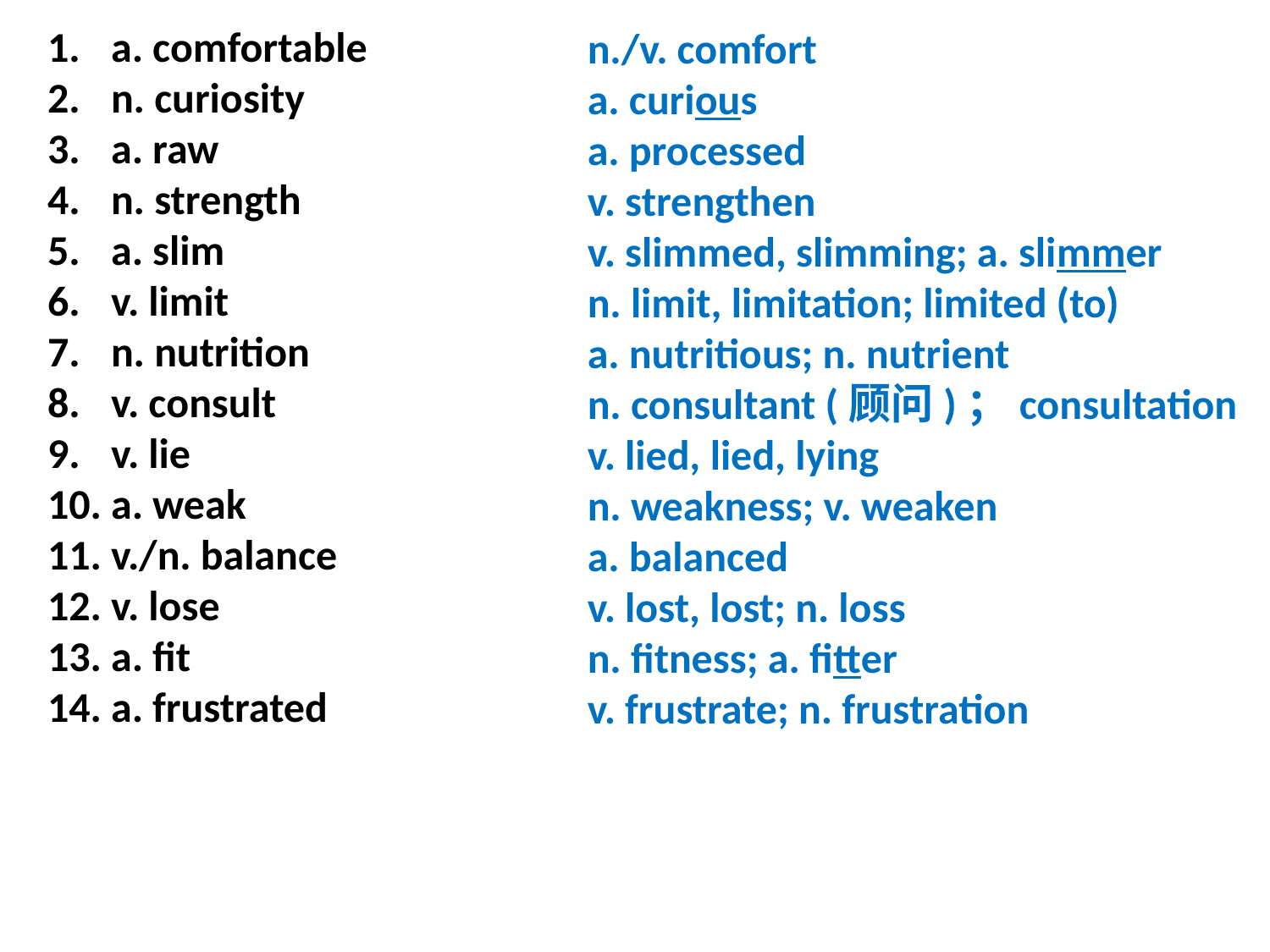

n./v. comfort
a. curious
a. processed
v. strengthen
v. slimmed, slimming; a. slimmer
n. limit, limitation; limited (to)
a. nutritious; n. nutrient
n. consultant (顾问)；consultation
v. lied, lied, lying
n. weakness; v. weaken
a. balanced
v. lost, lost; n. loss
n. fitness; a. fitter
v. frustrate; n. frustration
a. comfortable
n. curiosity
a. raw
n. strength
a. slim
v. limit
n. nutrition
v. consult
v. lie
a. weak
v./n. balance
v. lose
a. fit
a. frustrated